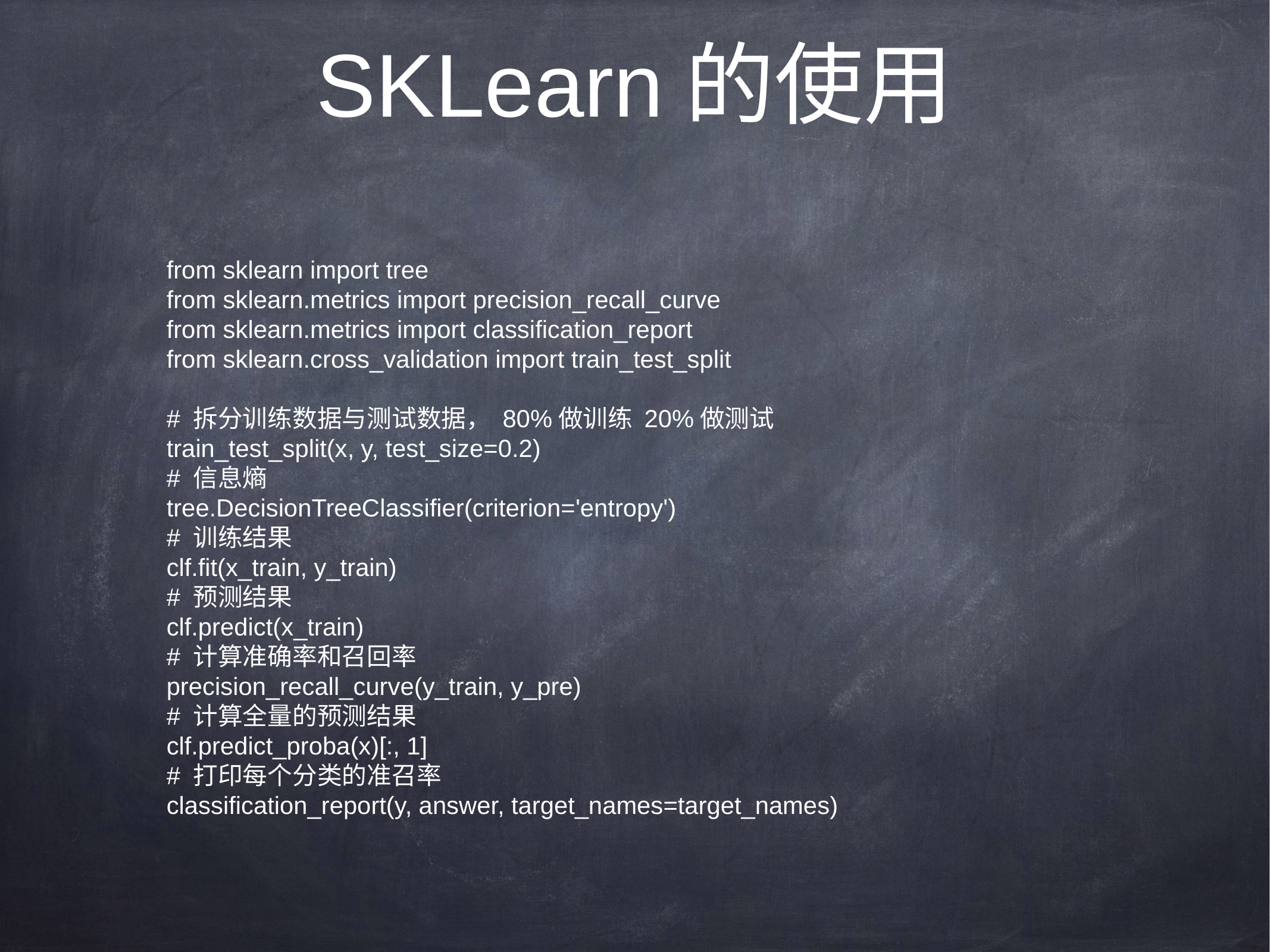

# SKLearn的使用
from sklearn import tree
from sklearn.metrics import precision_recall_curve
from sklearn.metrics import classification_report
from sklearn.cross_validation import train_test_split

# 拆分训练数据与测试数据， 80%做训练 20%做测试
train_test_split(x, y, test_size=0.2)
# 信息熵
tree.DecisionTreeClassifier(criterion='entropy')
# 训练结果
clf.fit(x_train, y_train)
# 预测结果
clf.predict(x_train)
# 计算准确率和召回率
precision_recall_curve(y_train, y_pre)
# 计算全量的预测结果
clf.predict_proba(x)[:, 1]
# 打印每个分类的准召率
classification_report(y, answer, target_names=target_names)